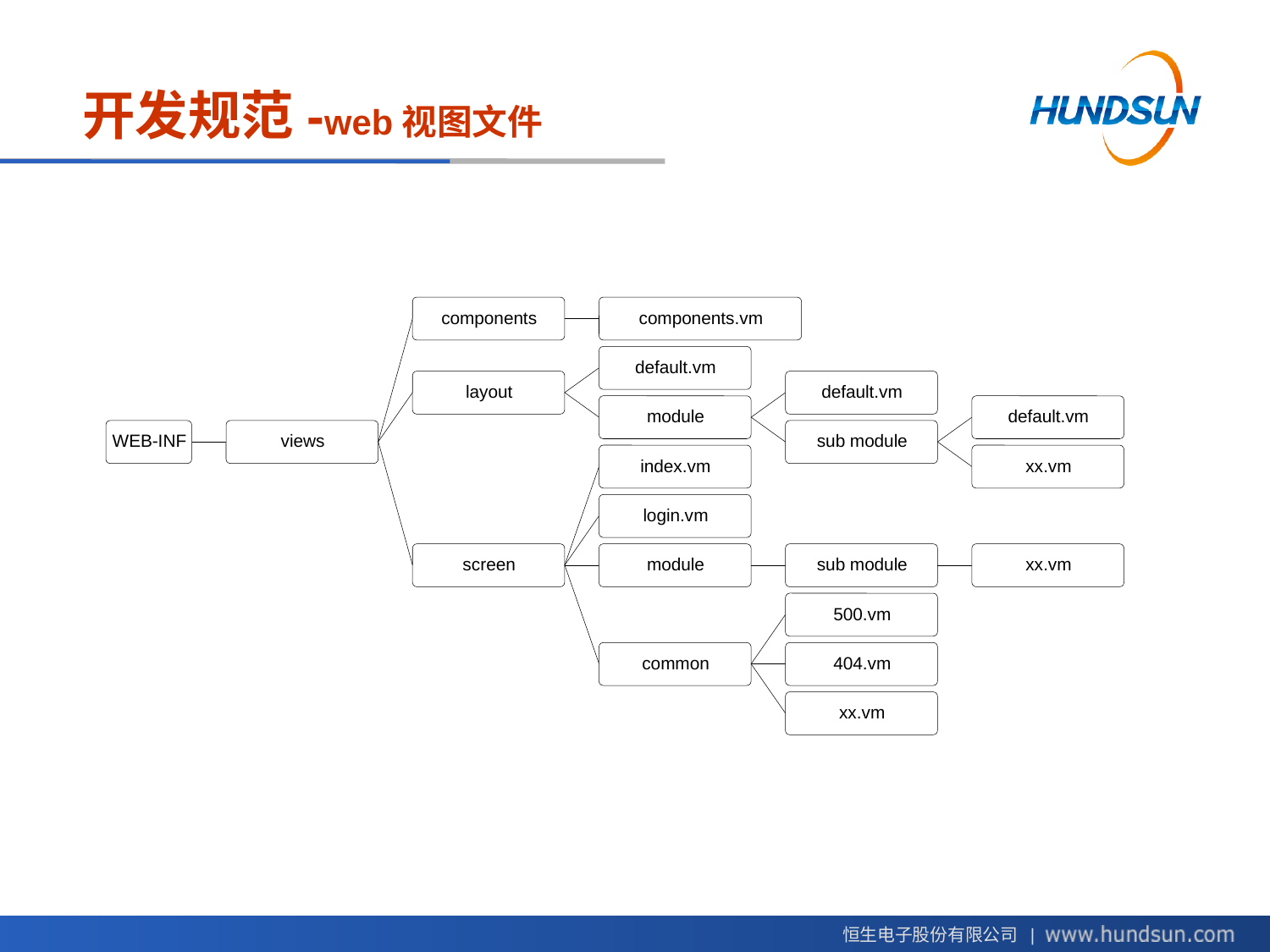

# 开发规范-web视图文件
WEB-INF

views

components

components.vm

layout

default.vm

module

default.vm

sub module

default.vm

xx.vm

screen

index.vm

login.vm

module

sub module

xx.vm

common

500.vm

404.vm

xx.vm